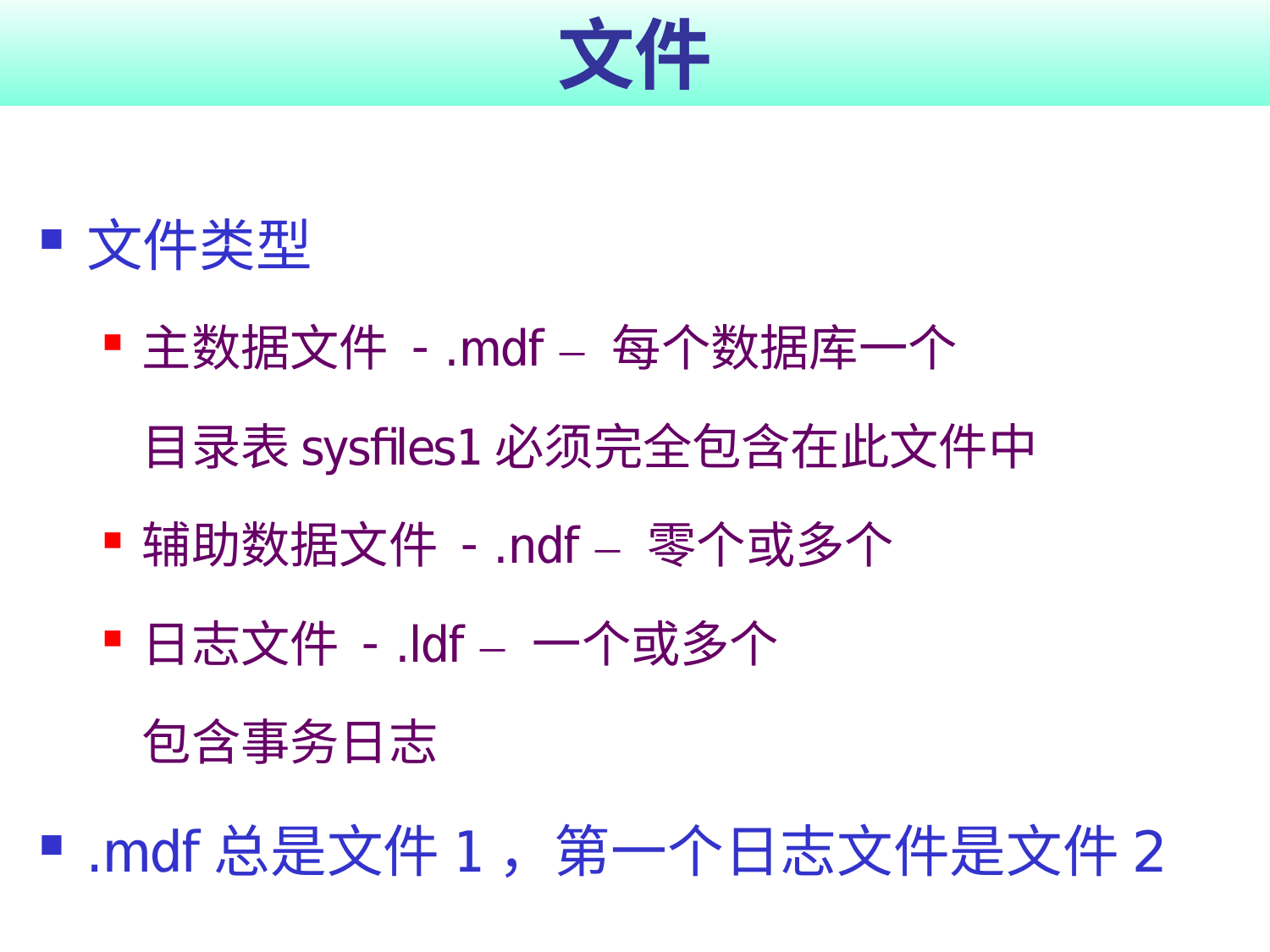

# 文件
文件类型
主数据文件 - .mdf – 每个数据库一个
	目录表sysfiles1必须完全包含在此文件中
辅助数据文件 - .ndf – 零个或多个
日志文件 - .ldf – 一个或多个
	包含事务日志
.mdf总是文件1，第一个日志文件是文件2